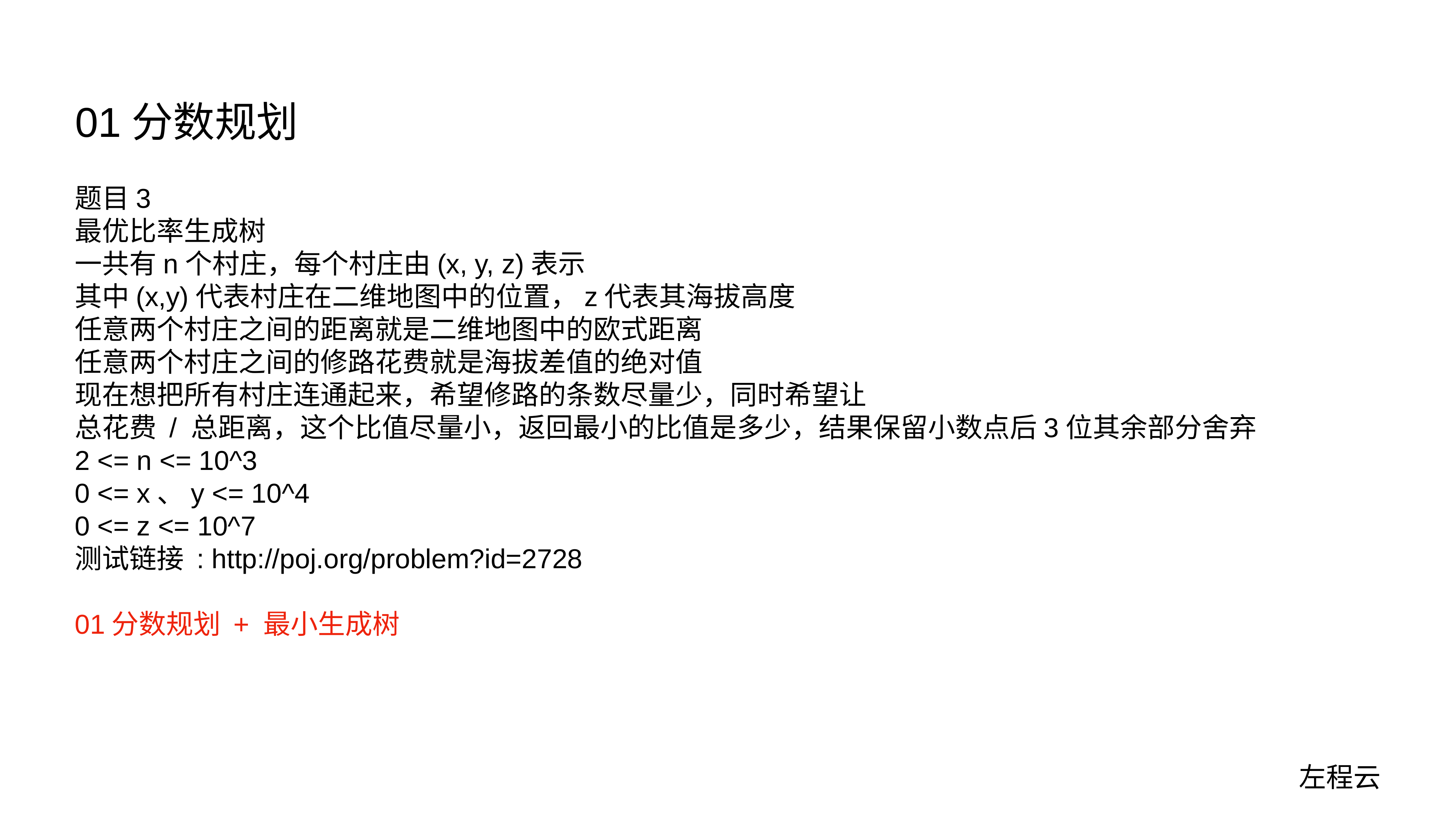

# 01分数规划
题目3
最优比率生成树
一共有n个村庄，每个村庄由(x, y, z)表示
其中(x,y)代表村庄在二维地图中的位置，z代表其海拔高度
任意两个村庄之间的距离就是二维地图中的欧式距离
任意两个村庄之间的修路花费就是海拔差值的绝对值
现在想把所有村庄连通起来，希望修路的条数尽量少，同时希望让
总花费 / 总距离，这个比值尽量小，返回最小的比值是多少，结果保留小数点后3位其余部分舍弃
2 <= n <= 10^3
0 <= x、y <= 10^4
0 <= z <= 10^7
测试链接 : http://poj.org/problem?id=2728

01分数规划 + 最小生成树
左程云